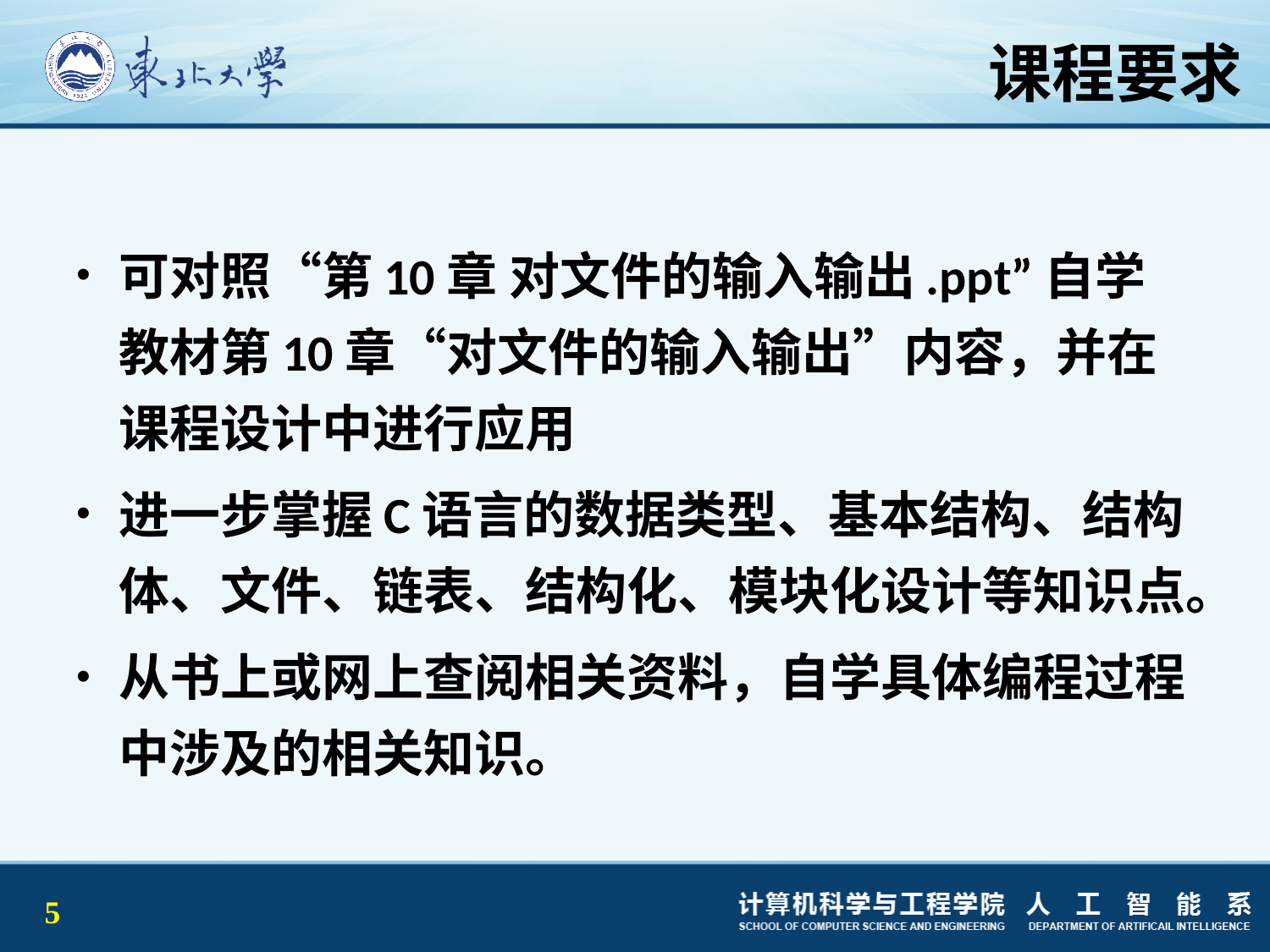

# 课程要求
可对照“第10章 对文件的输入输出.ppt”自学教材第10章“对文件的输入输出”内容，并在课程设计中进行应用
进一步掌握C语言的数据类型、基本结构、结构体、文件、链表、结构化、模块化设计等知识点。
从书上或网上查阅相关资料，自学具体编程过程中涉及的相关知识。